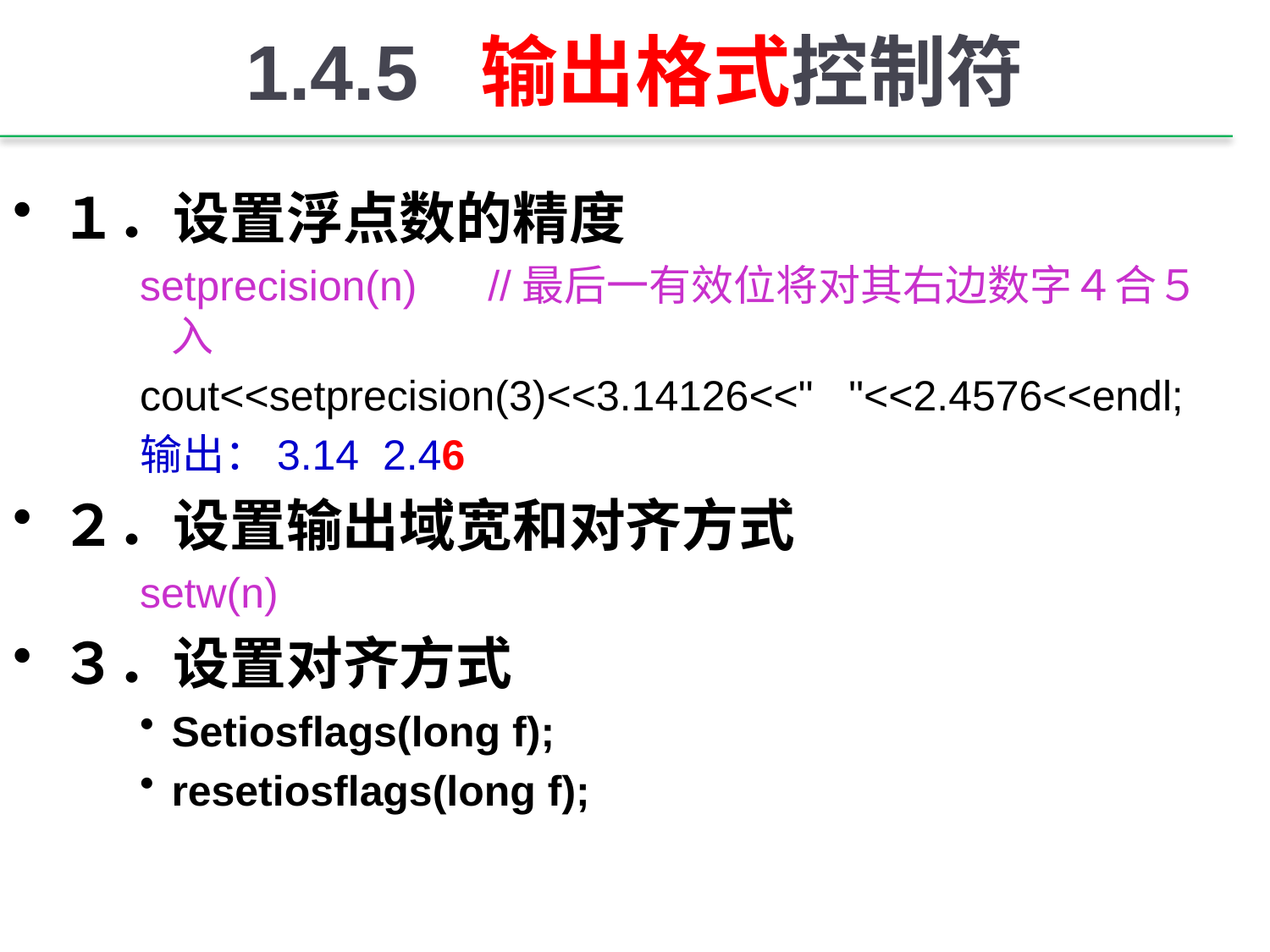

# 1.4.5  输出格式控制符
１．设置浮点数的精度
setprecision(n)      //最后一有效位将对其右边数字４合５入
cout<<setprecision(3)<<3.14126<<"   "<<2.4576<<endl;
输出：3.14  2.46
２．设置输出域宽和对齐方式
setw(n)
３．设置对齐方式
Setiosflags(long f);
resetiosflags(long f);